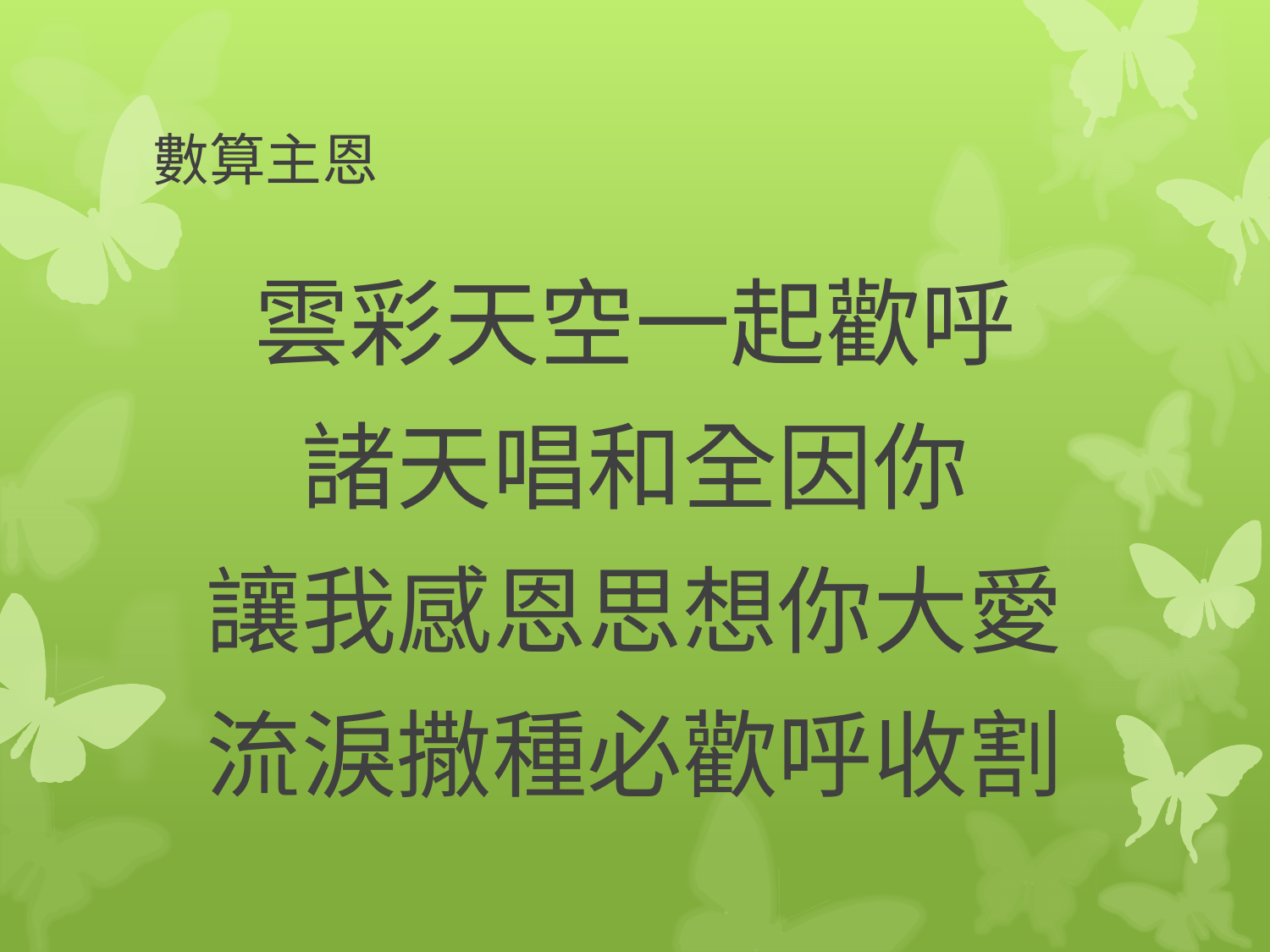

# 數算主恩
雲彩天空一起歡呼
諸天唱和全因你
讓我感恩思想你大愛
流淚撒種必歡呼收割